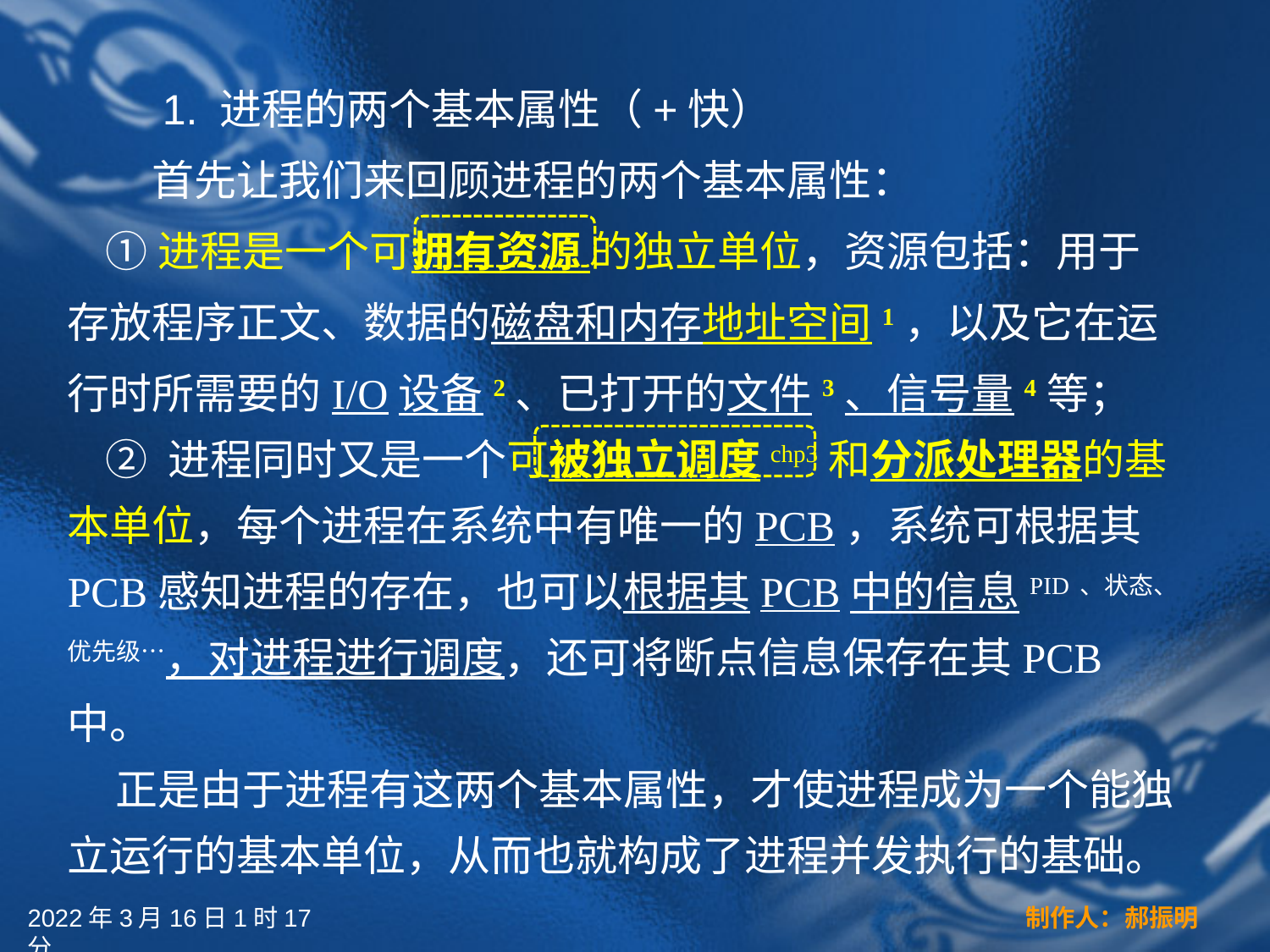

1. 进程的两个基本属性（+快）
　　首先让我们来回顾进程的两个基本属性：
    ① 进程是一个可拥有资源 的独立单位，资源包括：用于存放程序正文、数据的磁盘和内存地址空间1，以及它在运行时所需要的I/O设备2、已打开的文件3、信号量4等；
    ② 进程同时又是一个可被独立调度chp3和分派处理器的基本单位，每个进程在系统中有唯一的PCB，系统可根据其PCB感知进程的存在，也可以根据其PCB中的信息PID、状态、优先级…，对进程进行调度，还可将断点信息保存在其PCB中。
    正是由于进程有这两个基本属性，才使进程成为一个能独立运行的基本单位，从而也就构成了进程并发执行的基础。

2022年3月16日1时17分
制作人：郝振明